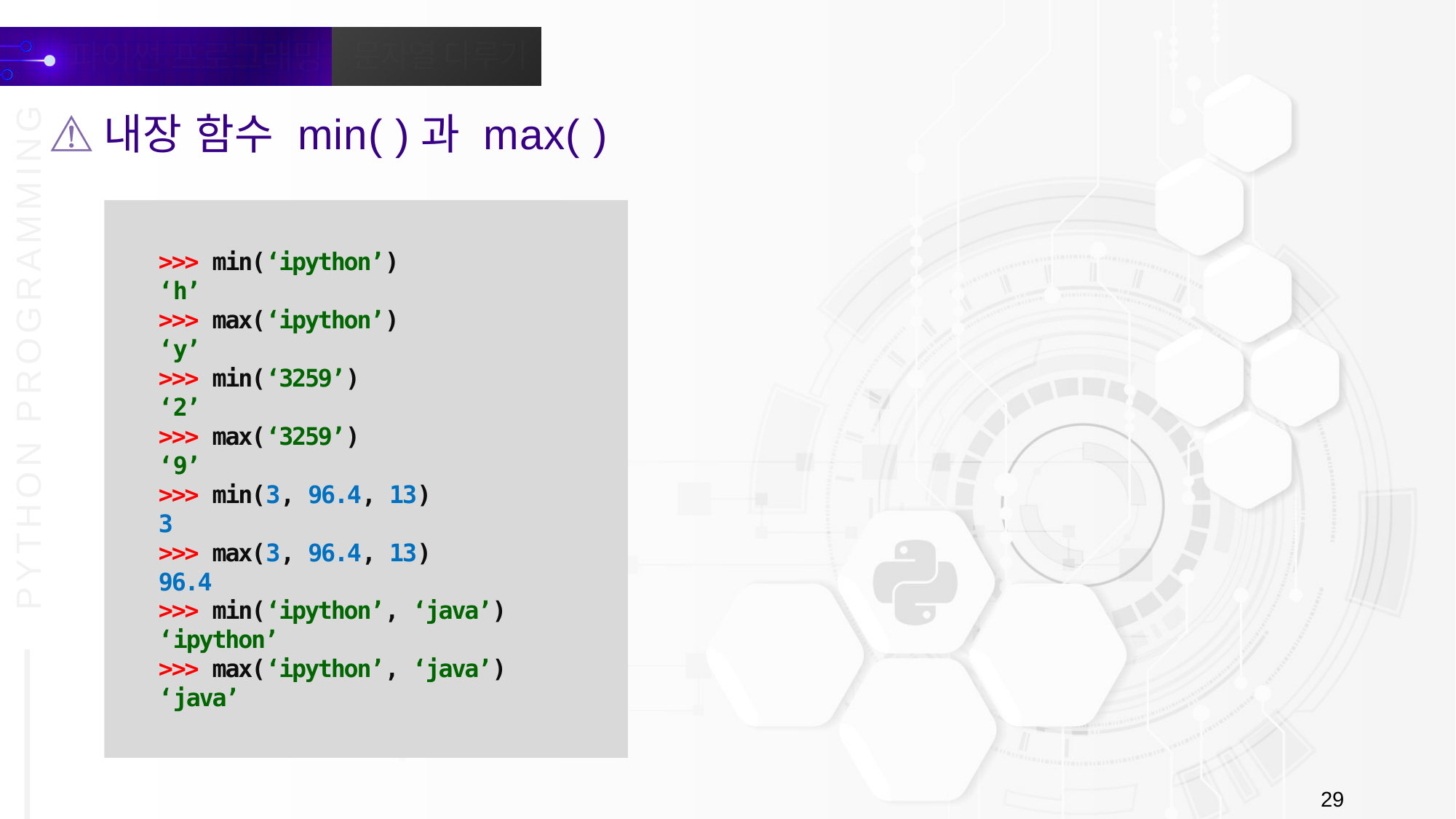

내장 함수 min( )과 max( )
>>> min(‘ipython’)
‘h’
>>> max(‘ipython’)
‘y’
>>> min(‘3259’)
‘2’
>>> max(‘3259’)
‘9’
>>> min(3, 96.4, 13)
3
>>> max(3, 96.4, 13)
96.4
>>> min(‘ipython’, ‘java’)
‘ipython’
>>> max(‘ipython’, ‘java’)
‘java’
29